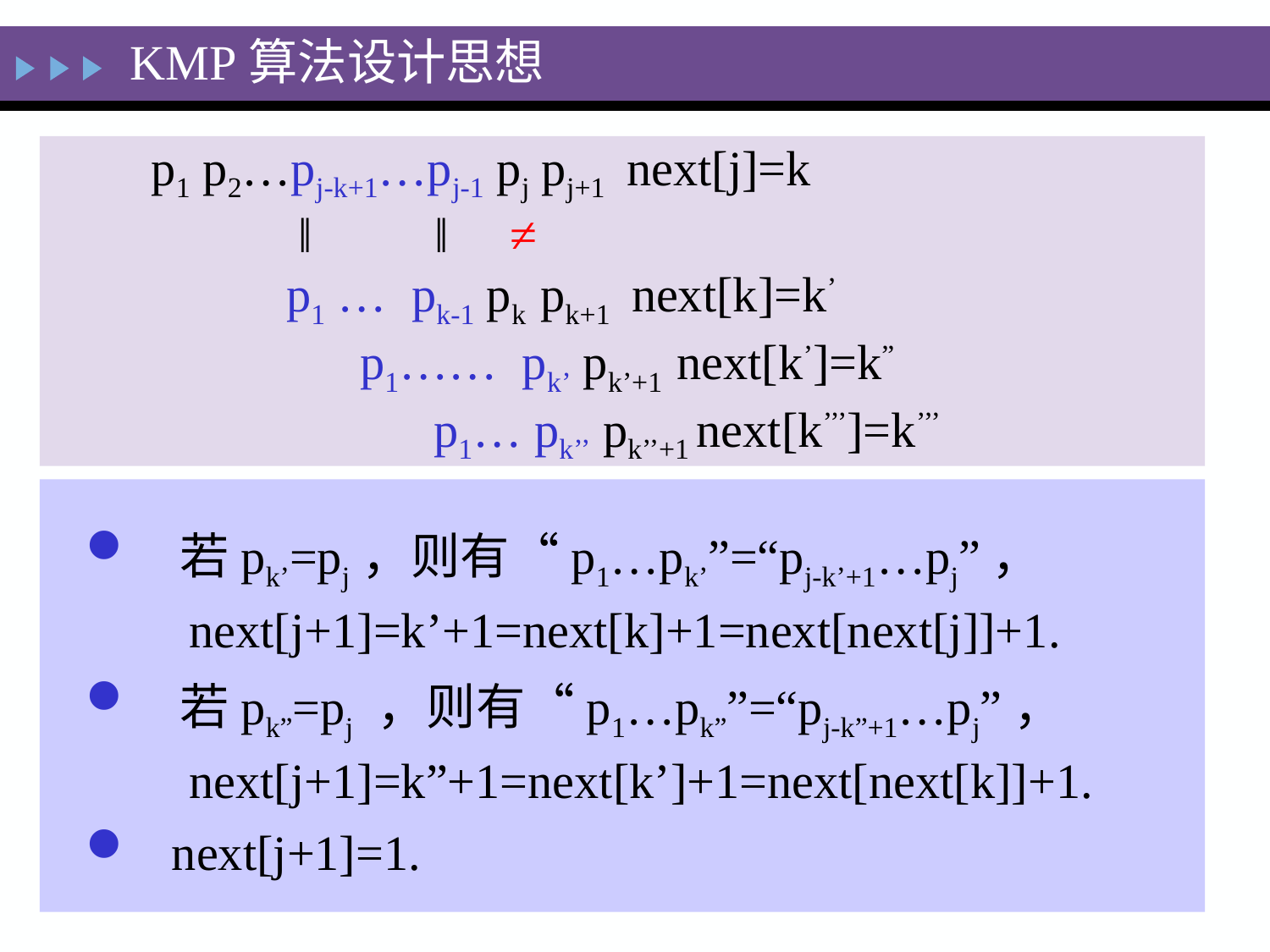

KMP算法设计思想
   p1 p2…pj-k+1…pj-1 pj pj+1   next[j]=k
               ‖          ‖     ≠
              p1 …  pk-1 pk  pk+1   next[k]=k’
                    p1……  pk’ pk’+1  next[k’]=k”
                          p1… pk’’ pk’’+1 next[k’’’]=k’’’

   若pk’=pj，则有“p1…pk’”=“pj-k’+1…pj”，
      next[j+1]=k’+1=next[k]+1=next[next[j]]+1.
   若pk”=pj ，则有“p1…pk””=“pj-k”+1…pj”，
      next[j+1]=k”+1=next[k’]+1=next[next[k]]+1.
   next[j+1]=1.